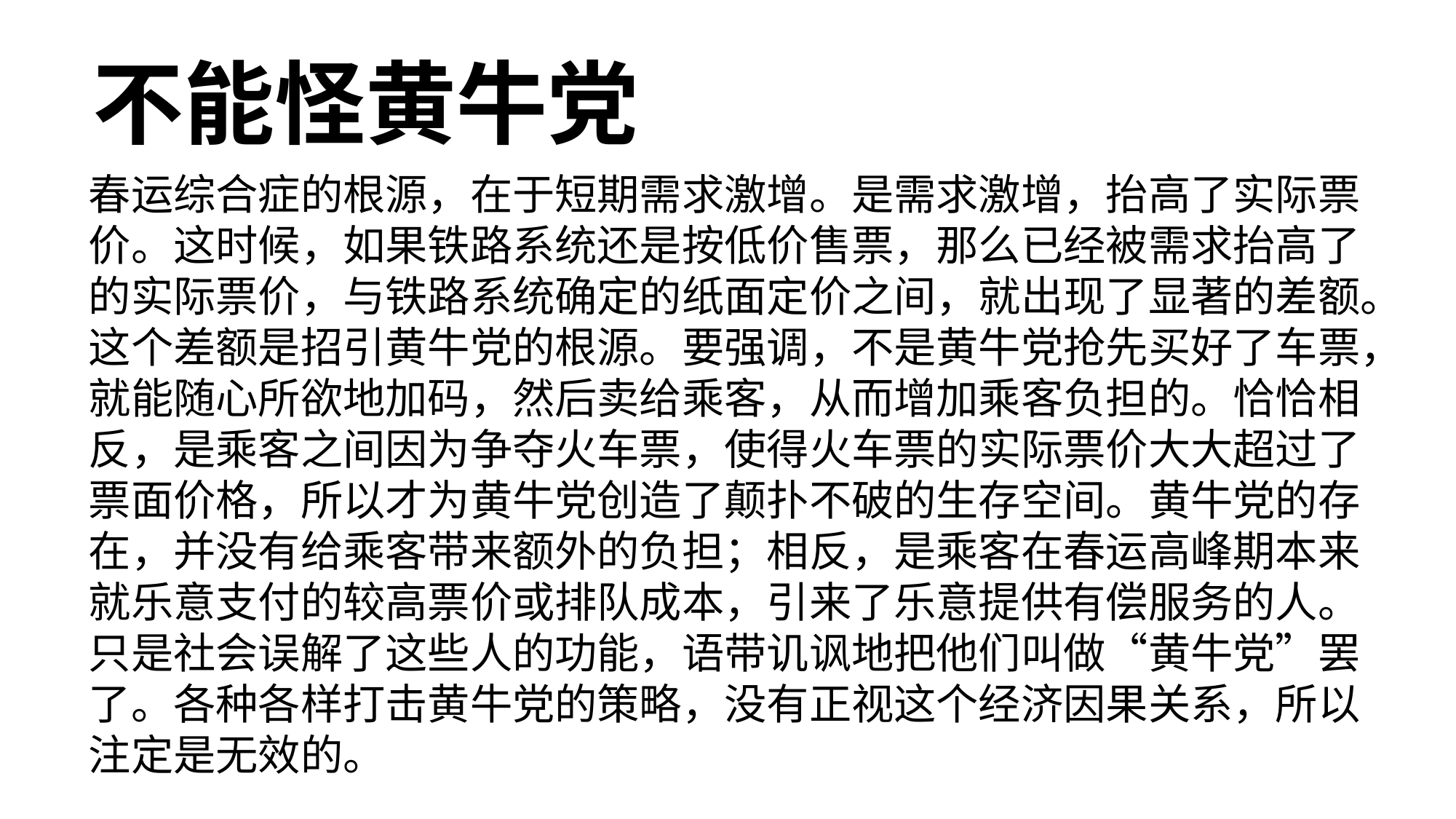

不能怪黄牛党
春运综合症的根源，在于短期需求激增。是需求激增，抬高了实际票价。这时候，如果铁路系统还是按低价售票，那么已经被需求抬高了的实际票价，与铁路系统确定的纸面定价之间，就出现了显著的差额。这个差额是招引黄牛党的根源。要强调，不是黄牛党抢先买好了车票，就能随心所欲地加码，然后卖给乘客，从而增加乘客负担的。恰恰相反，是乘客之间因为争夺火车票，使得火车票的实际票价大大超过了票面价格，所以才为黄牛党创造了颠扑不破的生存空间。黄牛党的存在，并没有给乘客带来额外的负担；相反，是乘客在春运高峰期本来就乐意支付的较高票价或排队成本，引来了乐意提供有偿服务的人。只是社会误解了这些人的功能，语带讥讽地把他们叫做“黄牛党”罢了。各种各样打击黄牛党的策略，没有正视这个经济因果关系，所以注定是无效的。